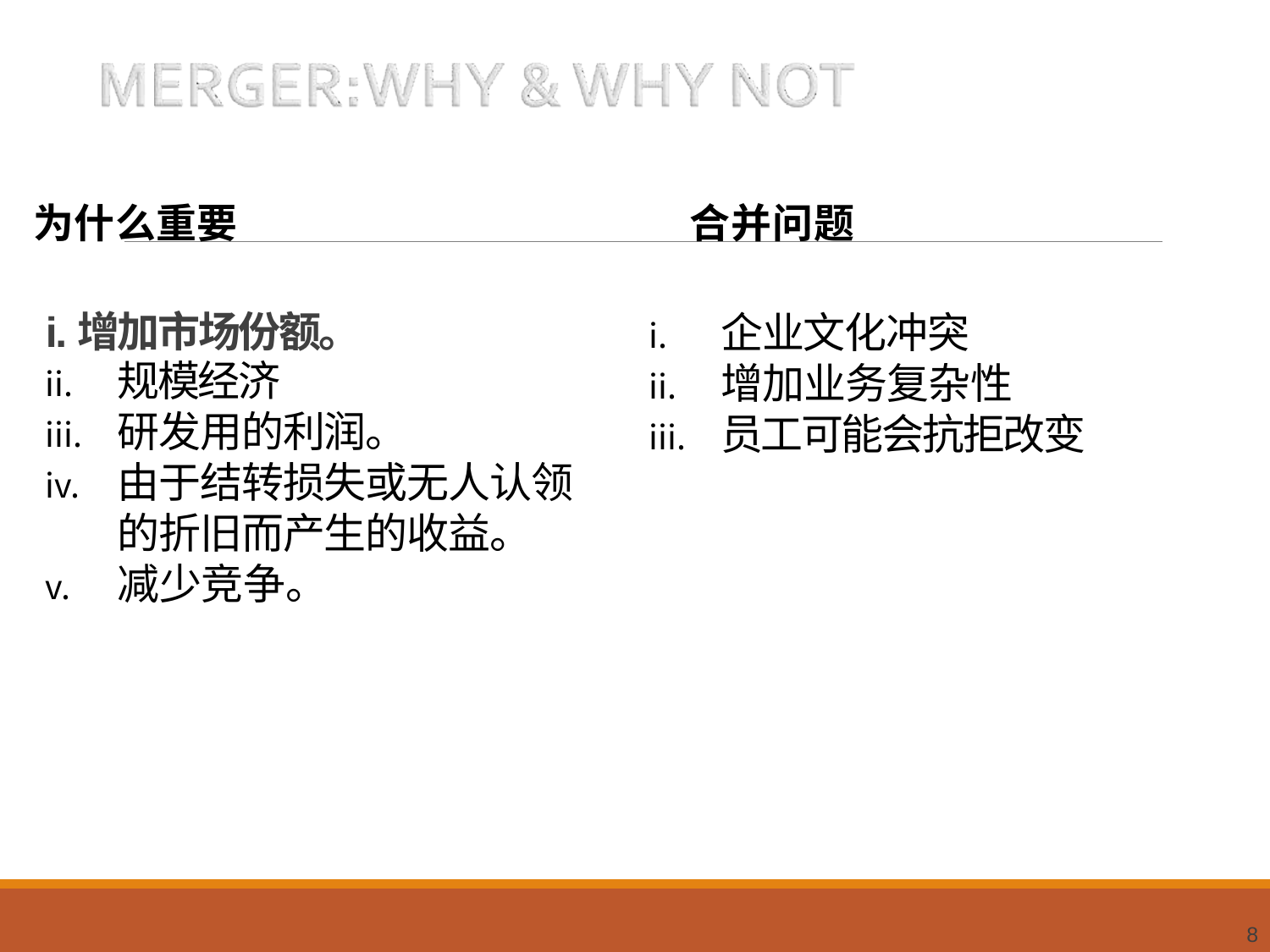

为什么重要
合并问题
# i.增加市场份额。
企业文化冲突
增加业务复杂性
员工可能会抗拒改变
规模经济
研发用的利润。
由于结转损失或无人认领的折旧而产生的收益。
减少竞争。
8